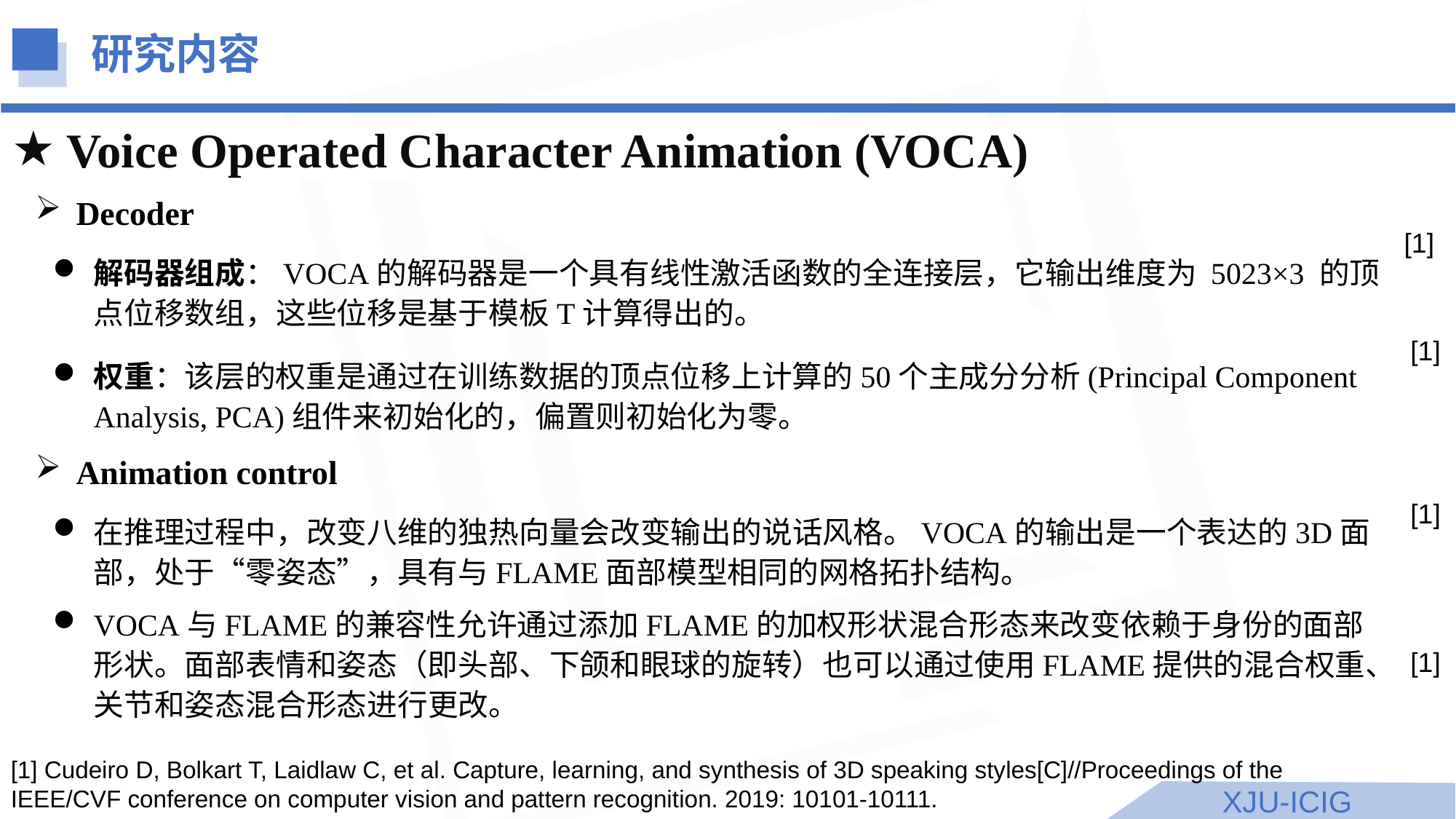

研究内容

Voice Operated Character Animation (VOCA)
Decoder
[1]
解码器组成：VOCA的解码器是一个具有线性激活函数的全连接层，它输出维度为 5023×3 的顶点位移数组，这些位移是基于模板T计算得出的。
[1]
权重：该层的权重是通过在训练数据的顶点位移上计算的50个主成分分析(Principal Component Analysis, PCA)组件来初始化的，偏置则初始化为零。
Animation control
[1]
在推理过程中，改变八维的独热向量会改变输出的说话风格。VOCA的输出是一个表达的3D面部，处于“零姿态”，具有与FLAME面部模型相同的网格拓扑结构。
VOCA与FLAME的兼容性允许通过添加FLAME的加权形状混合形态来改变依赖于身份的面部形状。面部表情和姿态（即头部、下颌和眼球的旋转）也可以通过使用FLAME提供的混合权重、关节和姿态混合形态进行更改。
[1]
[1] Cudeiro D, Bolkart T, Laidlaw C, et al. Capture, learning, and synthesis of 3D speaking styles[C]//Proceedings of the IEEE/CVF conference on computer vision and pattern recognition. 2019: 10101-10111.
XJU-ICIG